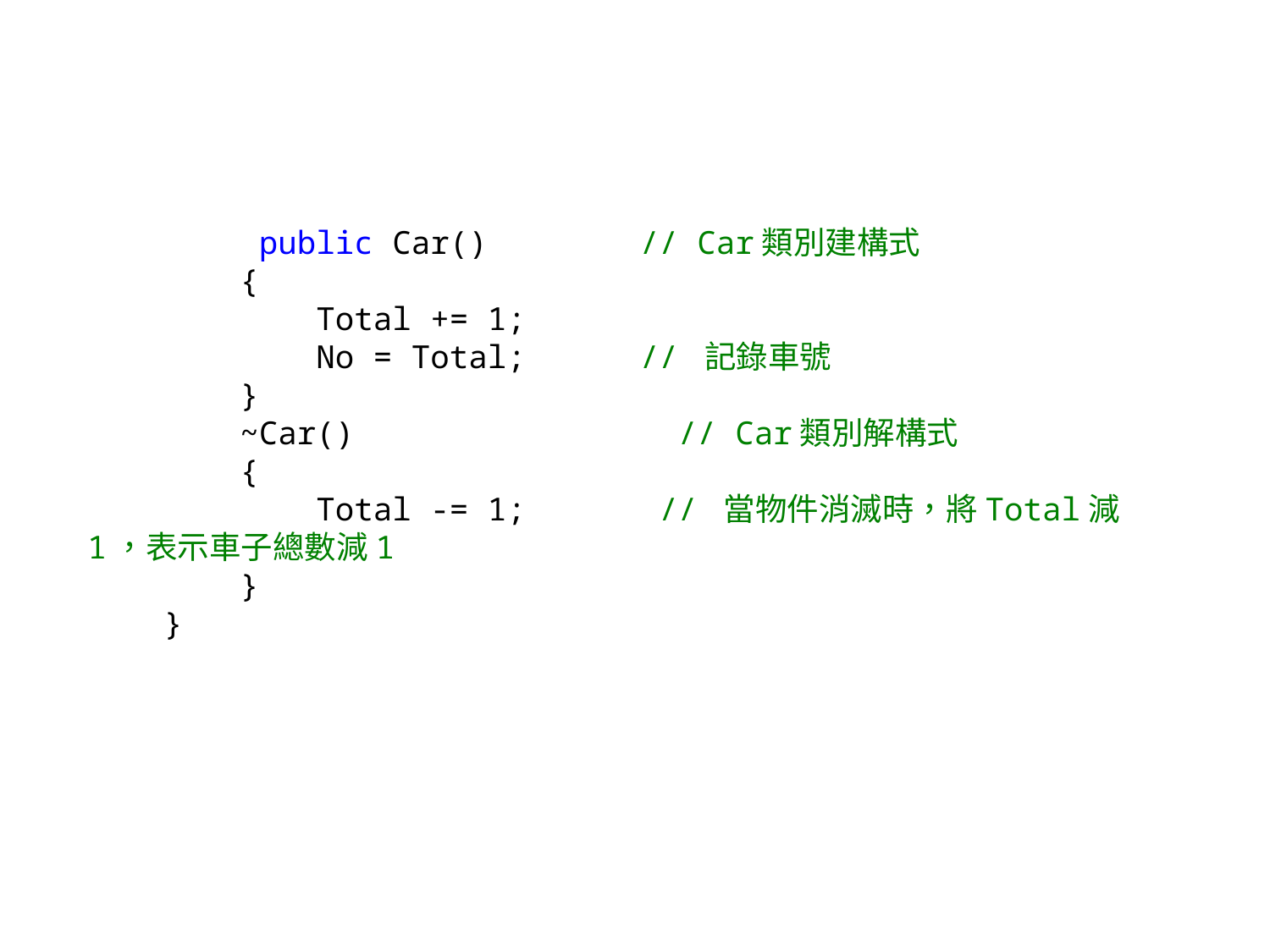

#
續
         public Car()        // Car類別建構式
        {
            Total += 1;
            No = Total;      // 記錄車號
        }
        ~Car()                 // Car類別解構式
        {
            Total -= 1;       // 當物件消滅時，將Total減1，表示車子總數減1
        }
    }